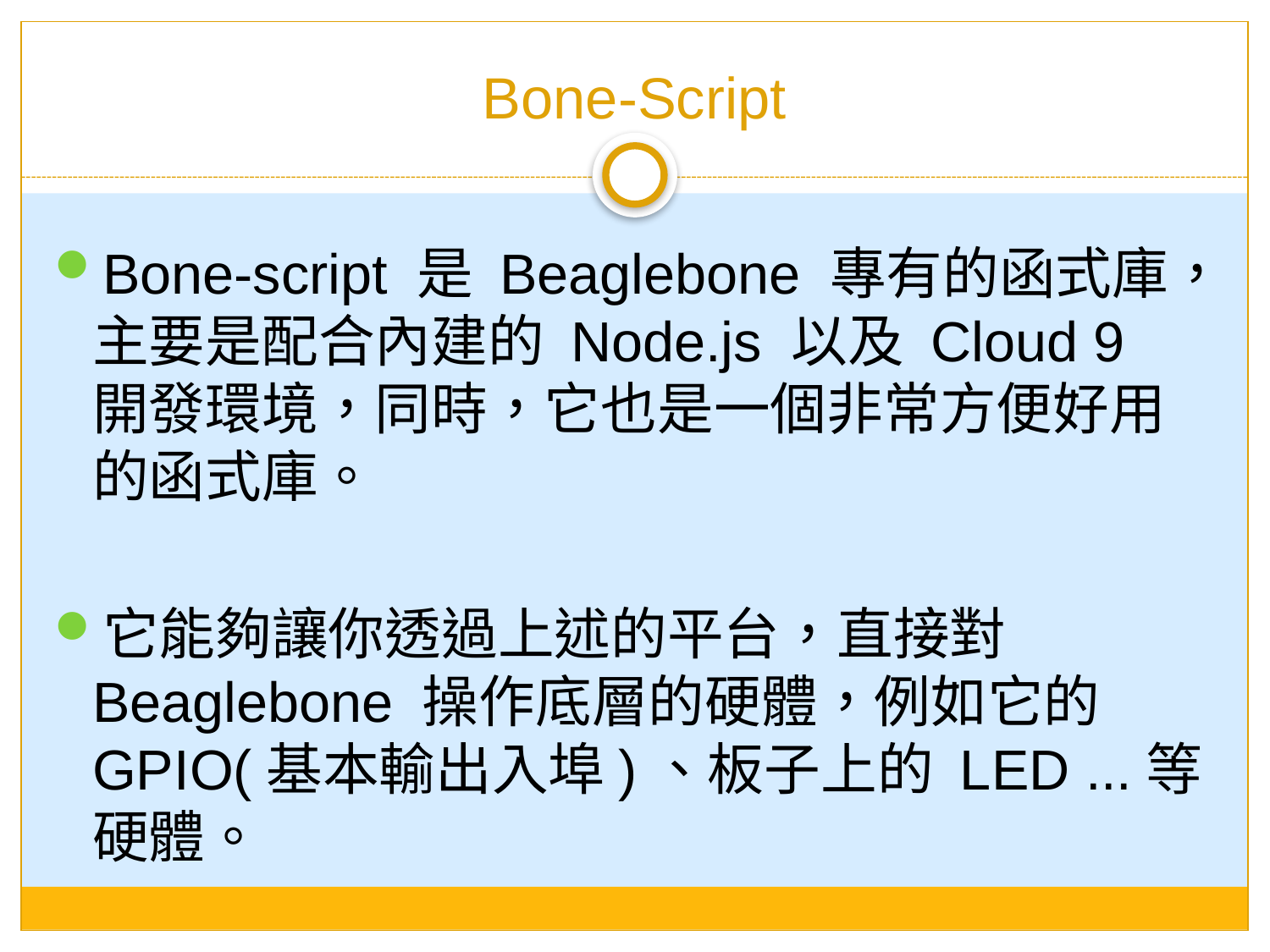

# Bone-Script
Bone-script 是 Beaglebone 專有的函式庫，主要是配合內建的 Node.js 以及 Cloud 9 開發環境，同時，它也是一個非常方便好用的函式庫。

它能夠讓你透過上述的平台，直接對 Beaglebone 操作底層的硬體，例如它的 GPIO(基本輸出入埠)、板子上的 LED ...等硬體。